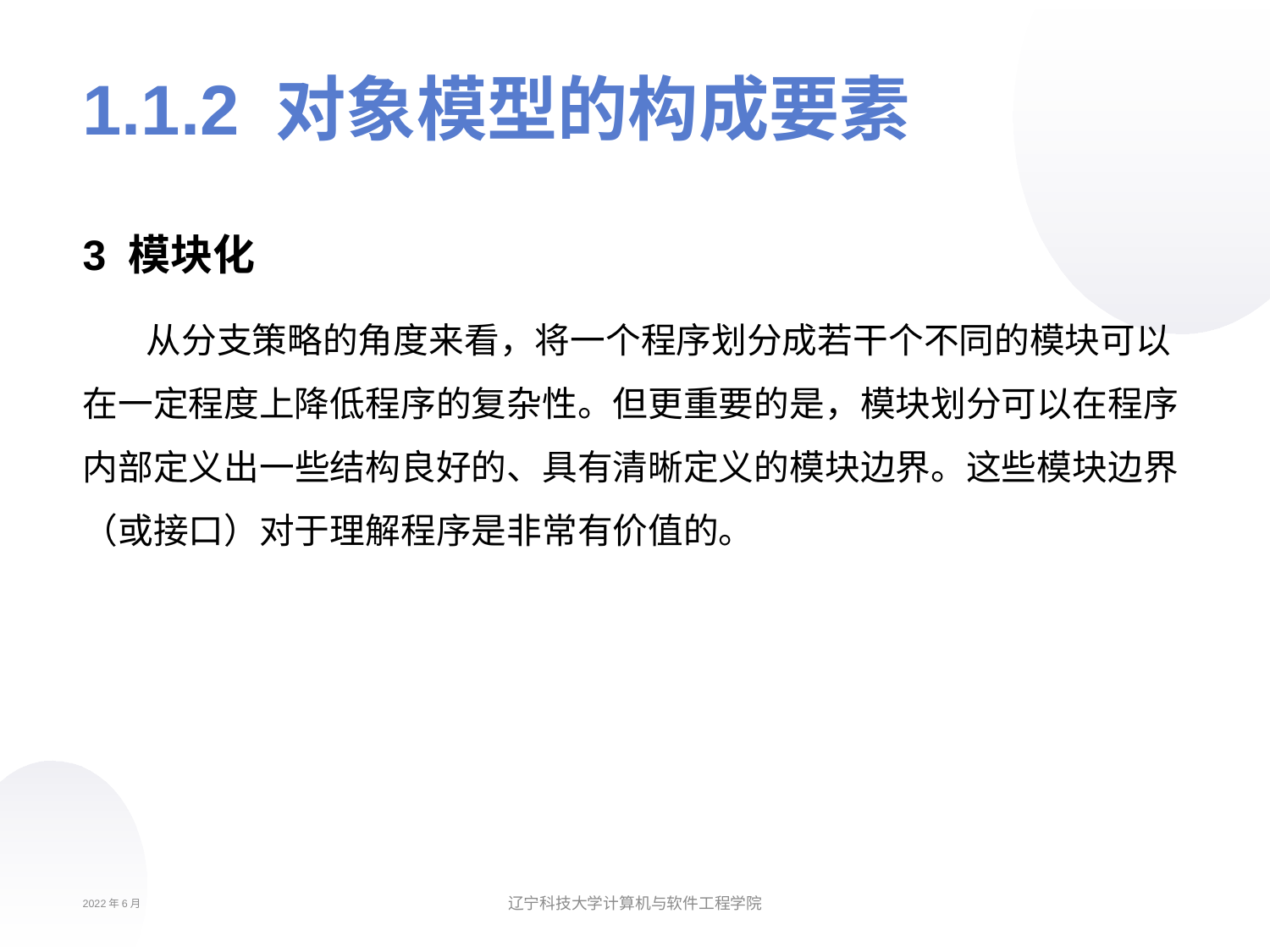

# 1.1.2 对象模型的构成要素
3 模块化
从分支策略的角度来看，将一个程序划分成若干个不同的模块可以在一定程度上降低程序的复杂性。但更重要的是，模块划分可以在程序内部定义出一些结构良好的、具有清晰定义的模块边界。这些模块边界（或接口）对于理解程序是非常有价值的。

2022年6月
辽宁科技大学计算机与软件工程学院
40